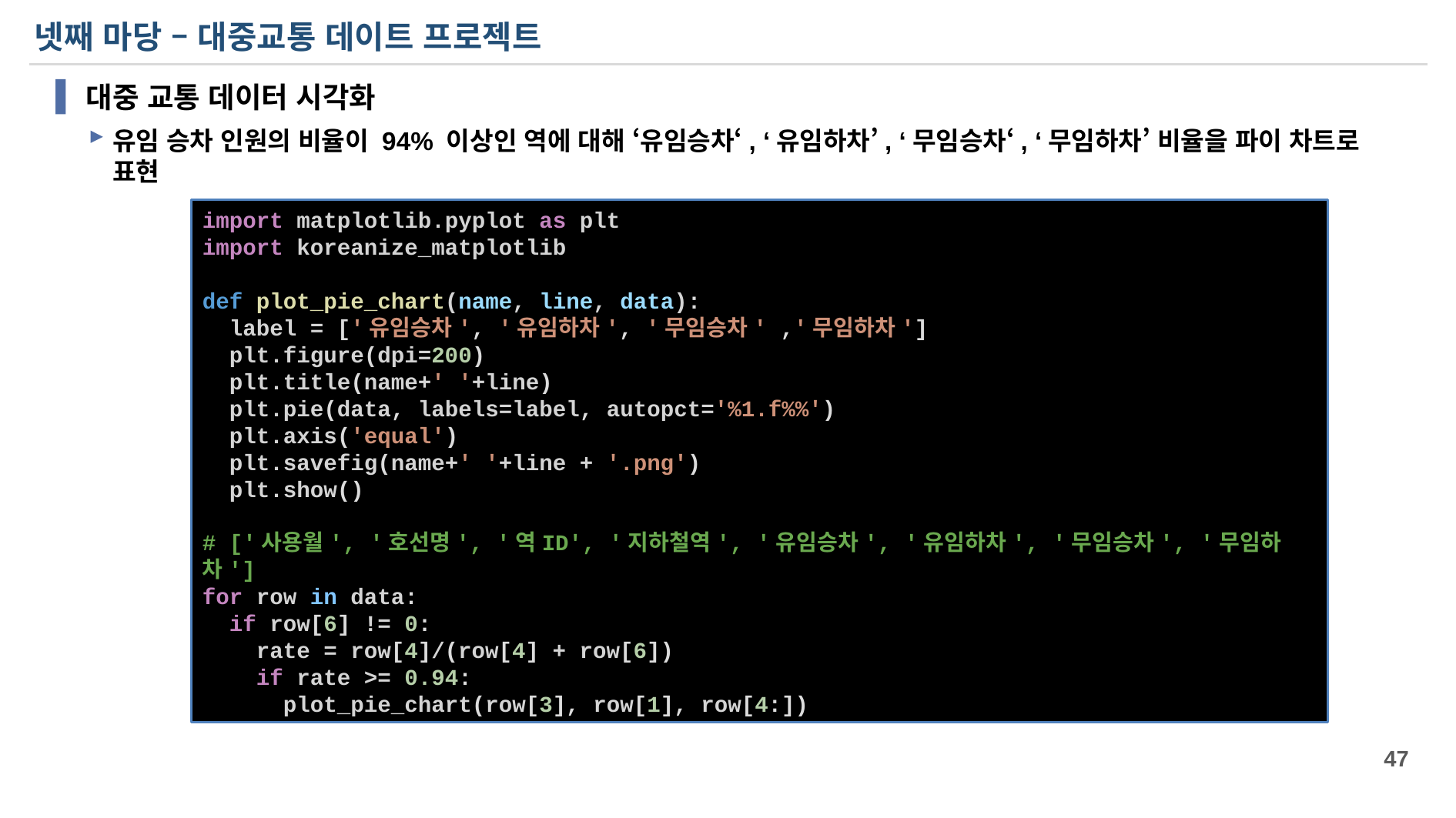

# 넷째 마당 – 대중교통 데이트 프로젝트
대중 교통 데이터 시각화
유임 승차 인원의 비율이 94% 이상인 역에 대해 ‘유임승차‘, ‘유임하차’, ‘무임승차‘, ‘무임하차’ 비율을 파이 차트로 표현

import matplotlib.pyplot as plt
import koreanize_matplotlib
def plot_pie_chart(name, line, data):
  label = ['유임승차', '유임하차', '무임승차' ,'무임하차']
  plt.figure(dpi=200)
  plt.title(name+' '+line)
  plt.pie(data, labels=label, autopct='%1.f%%')
  plt.axis('equal')
  plt.savefig(name+' '+line + '.png')
  plt.show()
# ['사용월', '호선명', '역ID', '지하철역', '유임승차', '유임하차', '무임승차', '무임하차']
for row in data:
  if row[6] != 0:
    rate = row[4]/(row[4] + row[6])
    if rate >= 0.94:
      plot_pie_chart(row[3], row[1], row[4:])
47